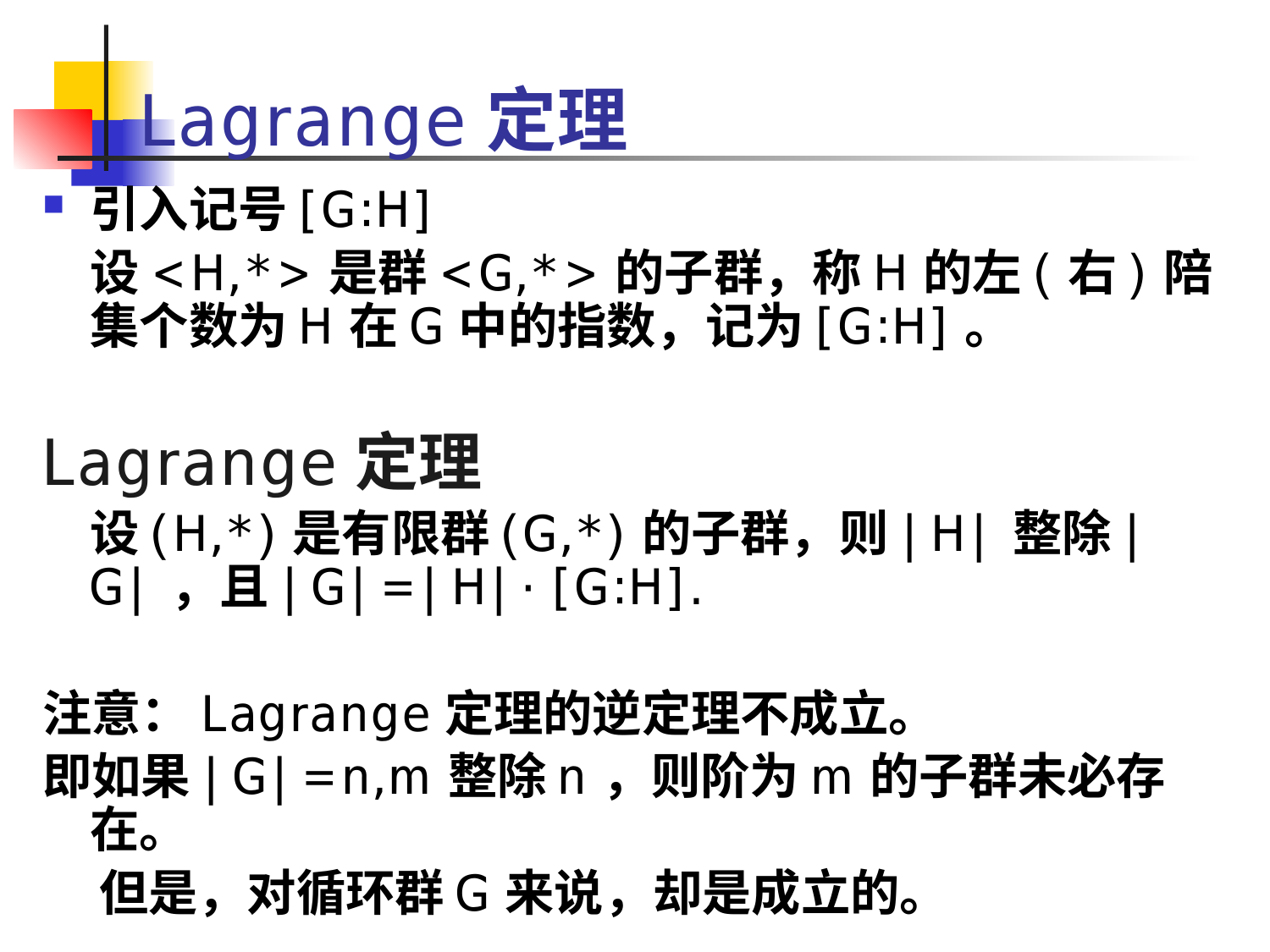

# Lagrange定理
引入记号[G:H]
	设<H,*>是群<G,*>的子群，称H的左(右)陪集个数为H在G中的指数，记为[G:H]。

Lagrange定理
	设(H,*)是有限群(G,*)的子群，则|H|整除|G|，且|G|=|H|∙[G:H].

注意：Lagrange定理的逆定理不成立。
即如果|G|=n,m整除n，则阶为m的子群未必存在。
    但是，对循环群G来说，却是成立的。